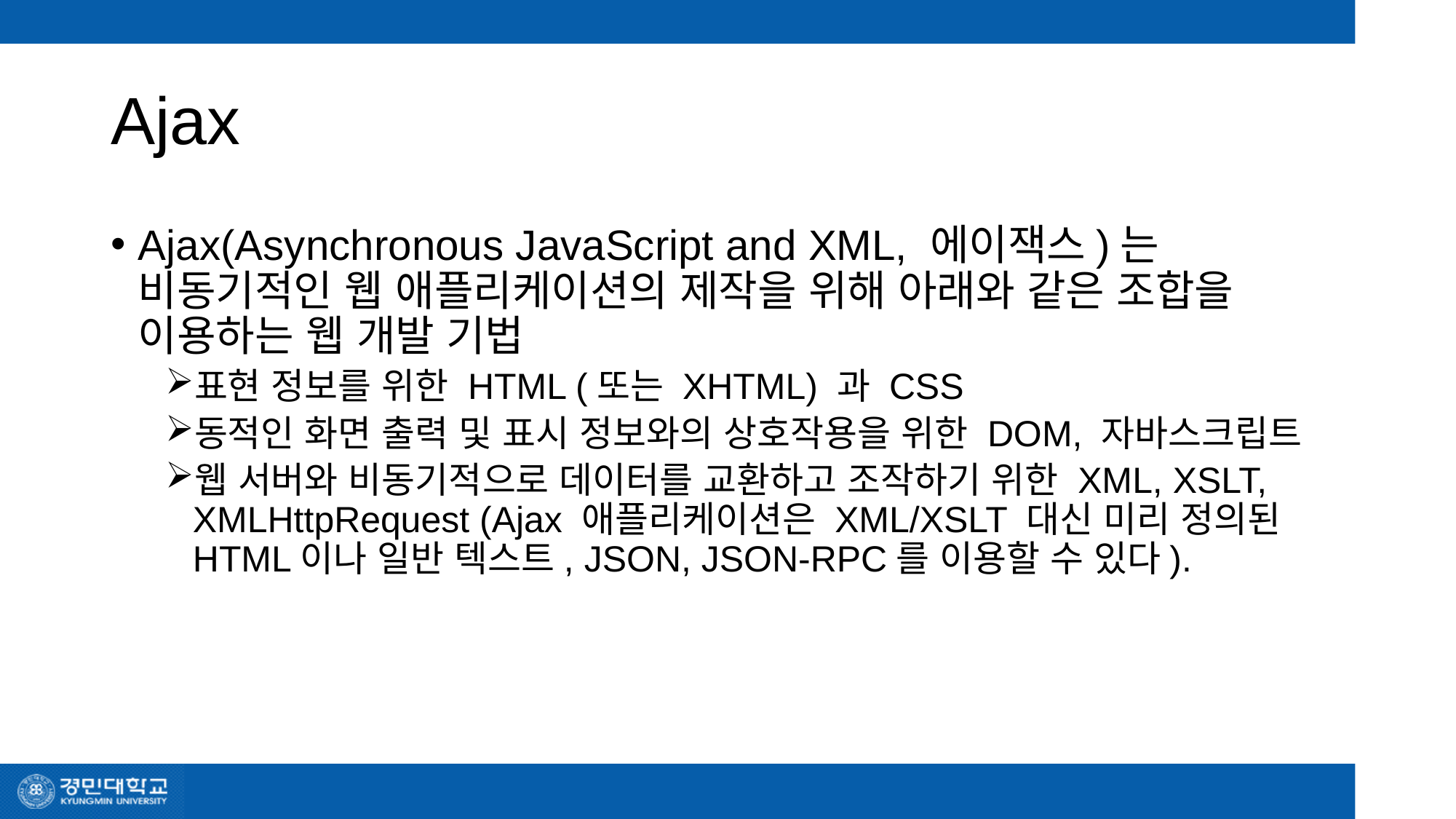

# Ajax
Ajax(Asynchronous JavaScript and XML, 에이잭스)는 비동기적인 웹 애플리케이션의 제작을 위해 아래와 같은 조합을 이용하는 웹 개발 기법
표현 정보를 위한 HTML (또는 XHTML) 과 CSS
동적인 화면 출력 및 표시 정보와의 상호작용을 위한 DOM, 자바스크립트
웹 서버와 비동기적으로 데이터를 교환하고 조작하기 위한 XML, XSLT, XMLHttpRequest (Ajax 애플리케이션은 XML/XSLT 대신 미리 정의된 HTML이나 일반 텍스트, JSON, JSON-RPC를 이용할 수 있다).